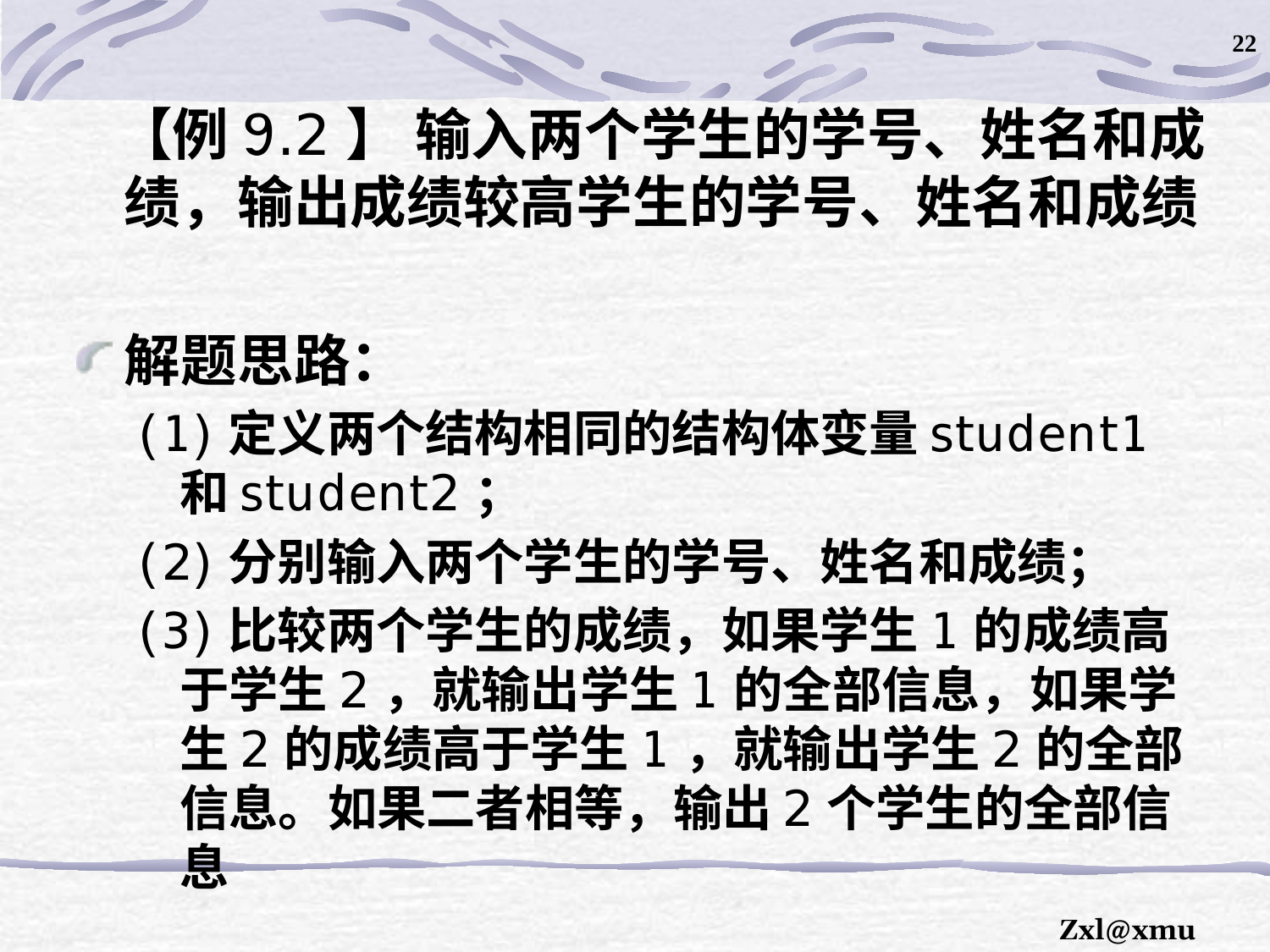

22
  【例9.2】 输入两个学生的学号、姓名和成绩，输出成绩较高学生的学号、姓名和成绩

解题思路：
(1)定义两个结构相同的结构体变量student1和student2；
(2)分别输入两个学生的学号、姓名和成绩；
(3)比较两个学生的成绩，如果学生1的成绩高于学生2，就输出学生1的全部信息，如果学生2的成绩高于学生1，就输出学生2的全部信息。如果二者相等，输出2个学生的全部信息